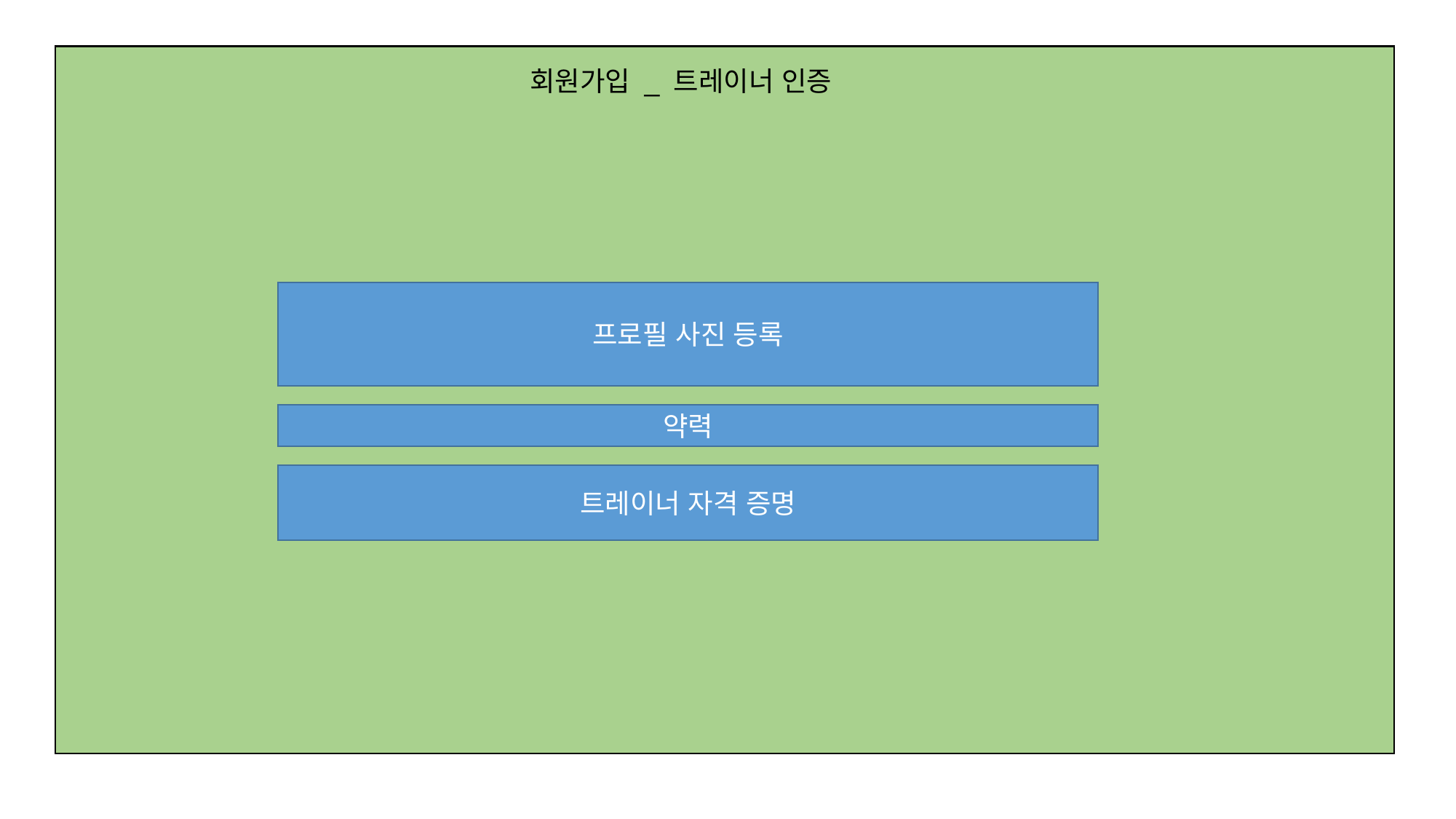

회원가입 _ 트레이너 인증
프로필 사진 등록
약력
트레이너 자격 증명